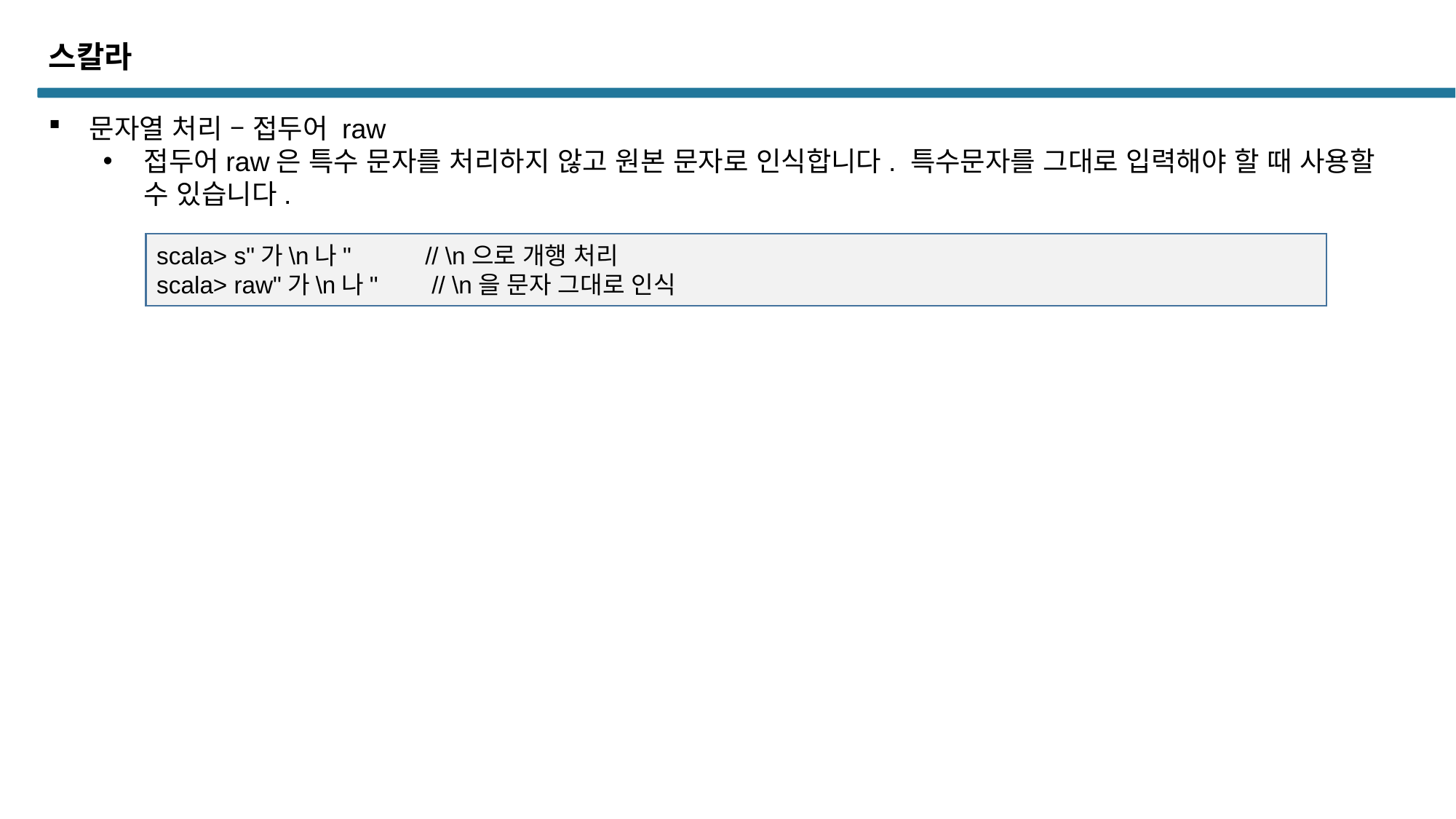

스칼라
문자열 처리 – 접두어 raw
접두어raw은 특수 문자를 처리하지 않고 원본 문자로 인식합니다. 특수문자를 그대로 입력해야 할 때 사용할 수 있습니다.
scala> s"가\n나"           // \n으로 개행 처리
scala> raw"가\n나"        // \n을 문자 그대로 인식